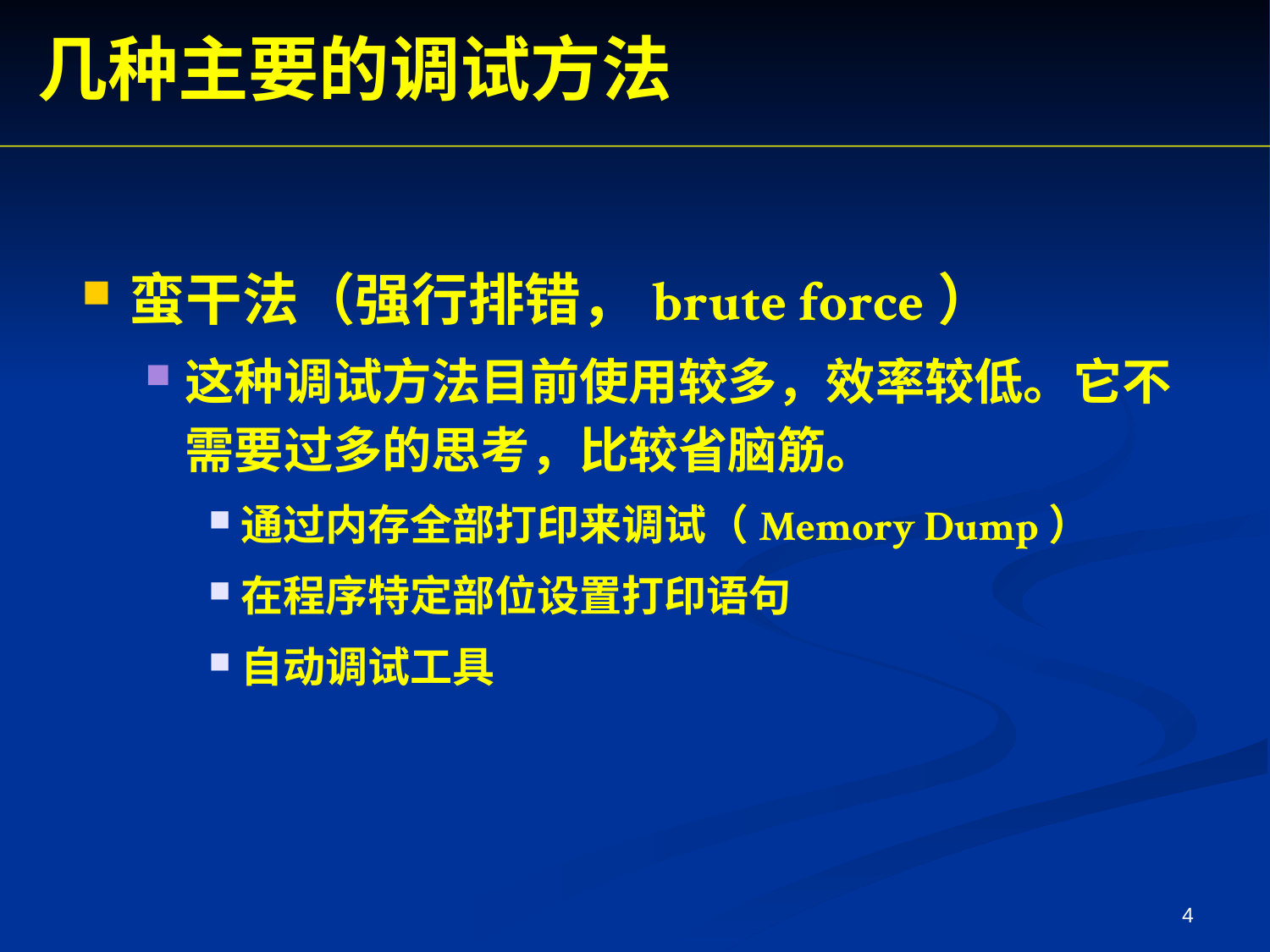

几种主要的调试方法

蛮干法（强行排错，brute force）
这种调试方法目前使用较多，效率较低。它不需要过多的思考，比较省脑筋。
通过内存全部打印来调试（Memory Dump）
在程序特定部位设置打印语句
自动调试工具
4